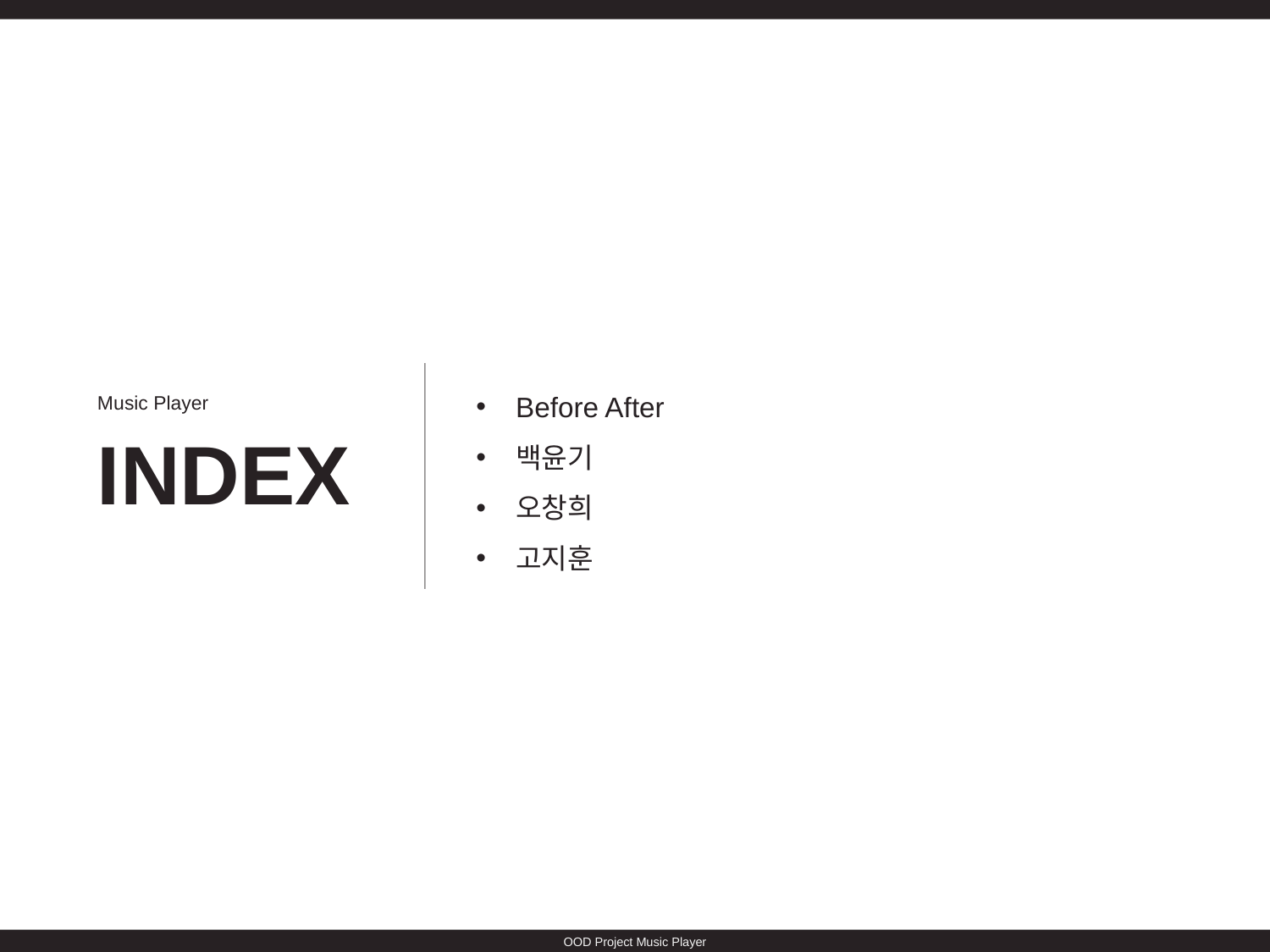

Before After
백윤기
오창희
고지훈

Music Player
INDEX
OOD Project Music Player